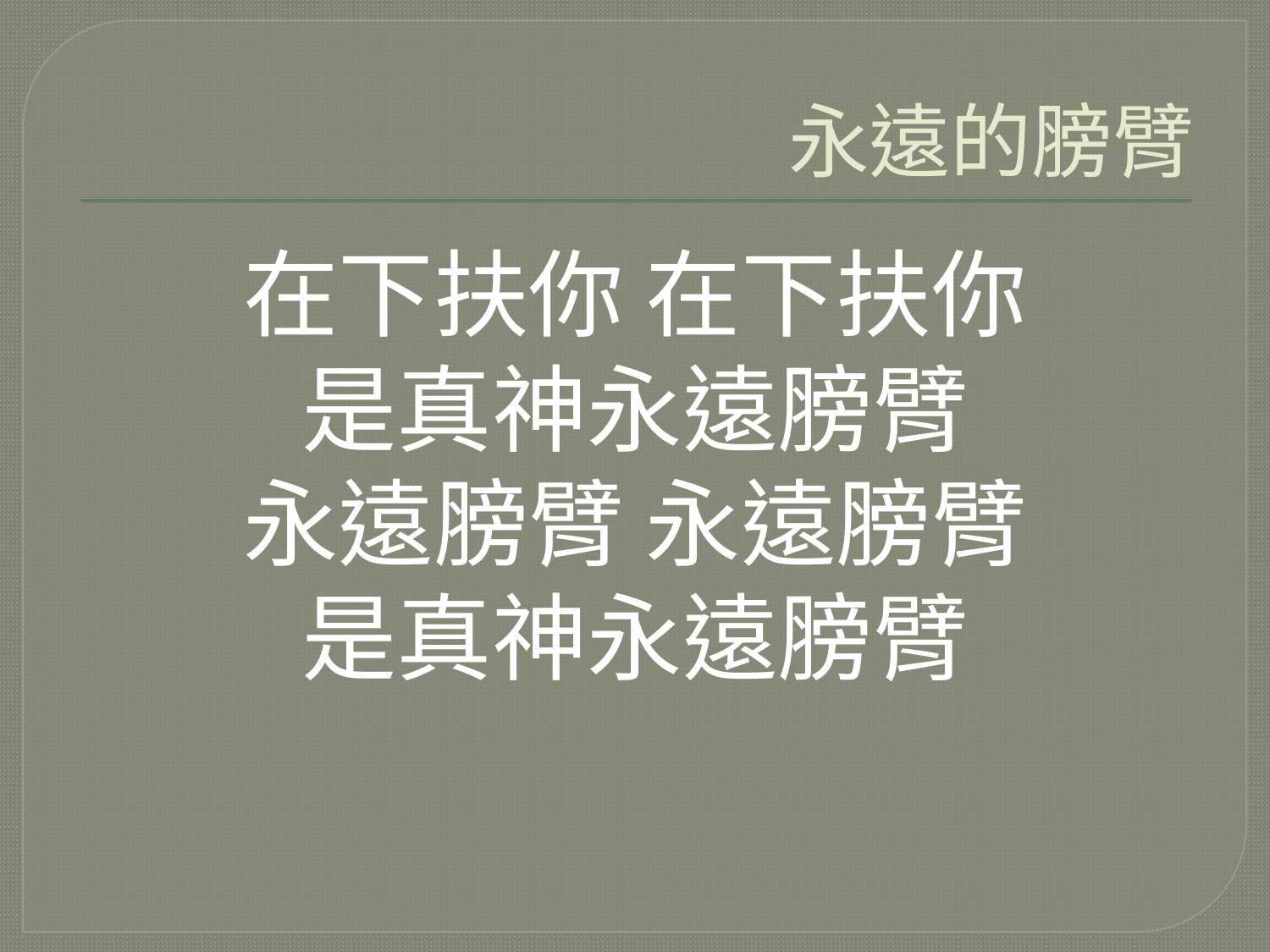

# 永遠的膀臂
在下扶你 在下扶你
是真神永遠膀臂
永遠膀臂 永遠膀臂
是真神永遠膀臂